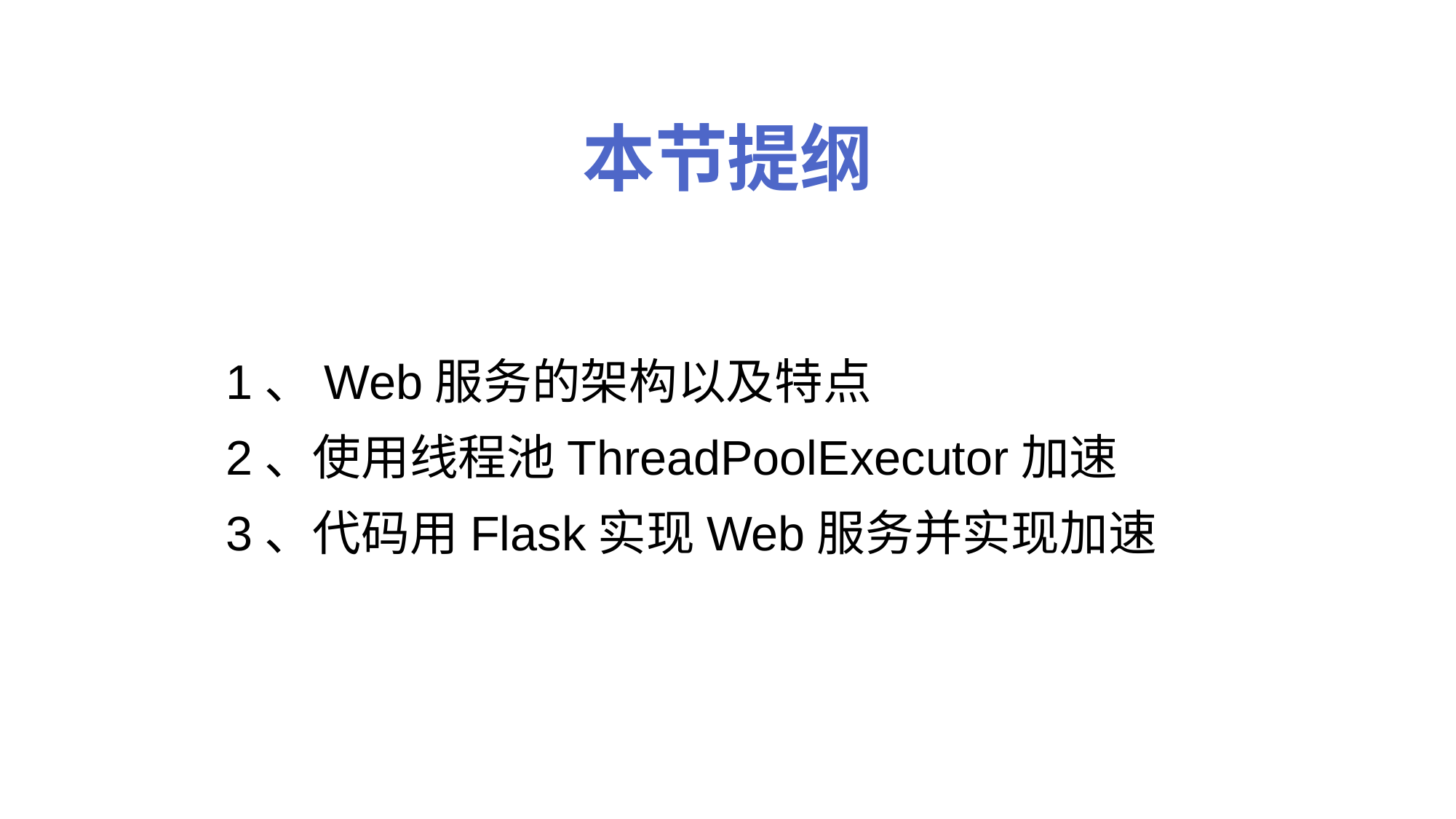

本节提纲
1、Web服务的架构以及特点
2、使用线程池ThreadPoolExecutor加速
3、代码用Flask实现Web服务并实现加速